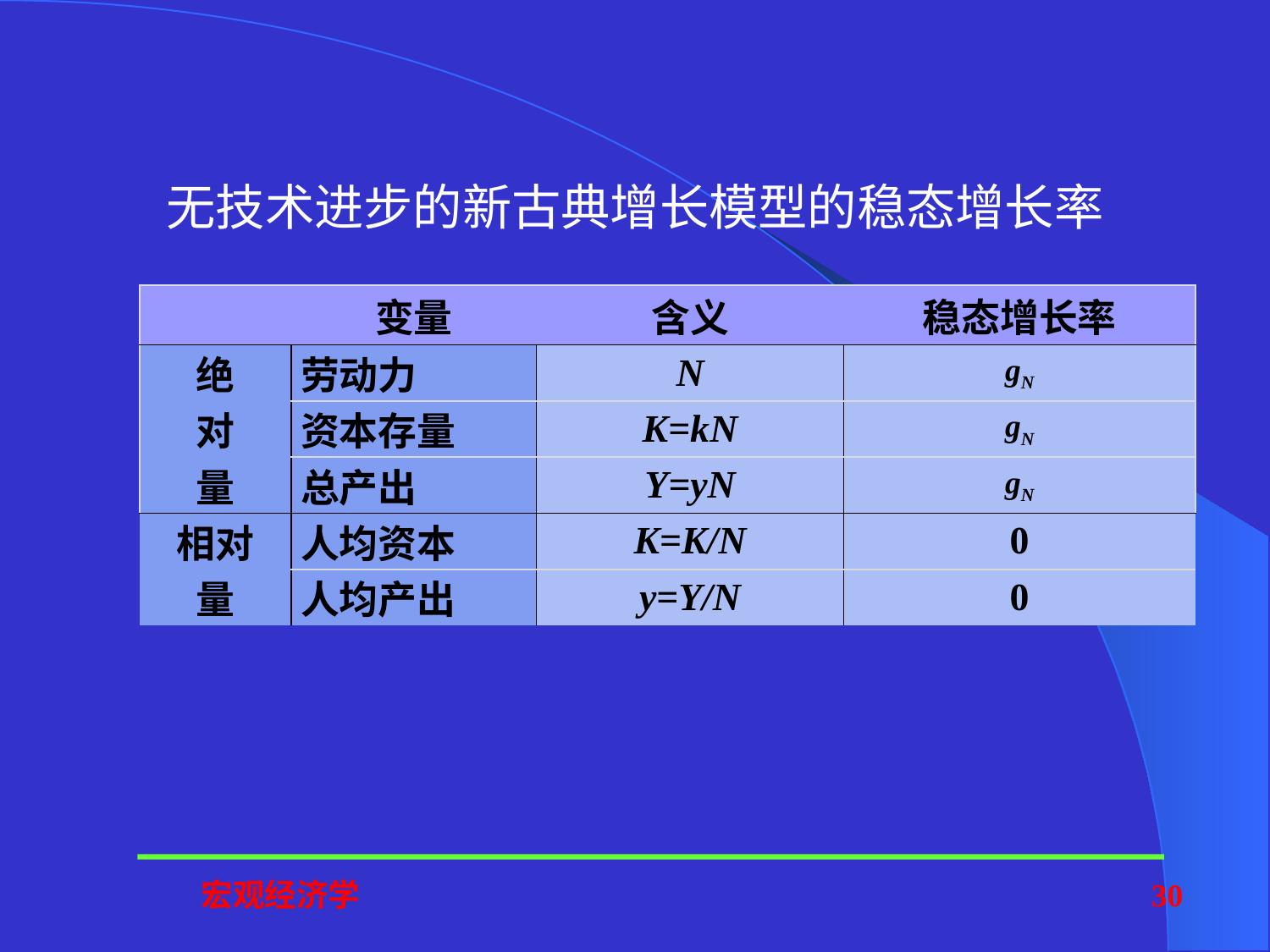

# 无技术进步的新古典增长模型的稳态增长率
|  | 变量 | 含义 | 稳态增长率 |
| --- | --- | --- | --- |
| 绝 对 量 | 劳动力 | N | gN |
|  | 资本存量 | K=kN | gN |
|  | 总产出 | Y=yN | gN |
| 相对 量 | 人均资本 | K=K/N | 0 |
|  | 人均产出 | y=Y/N | 0 |